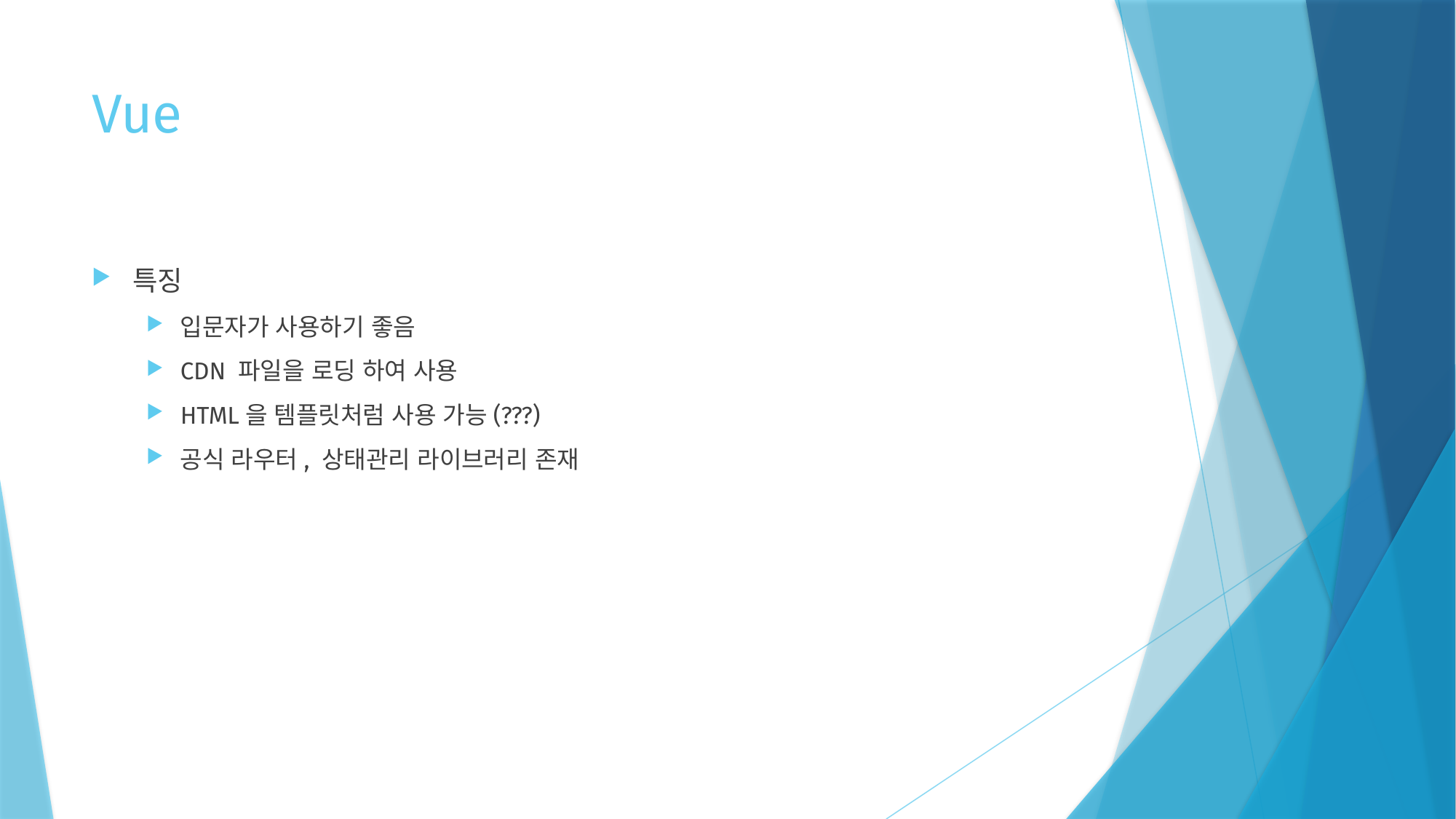

# Vue
특징
입문자가 사용하기 좋음
CDN 파일을 로딩 하여 사용
HTML을 템플릿처럼 사용 가능(???)
공식 라우터, 상태관리 라이브러리 존재